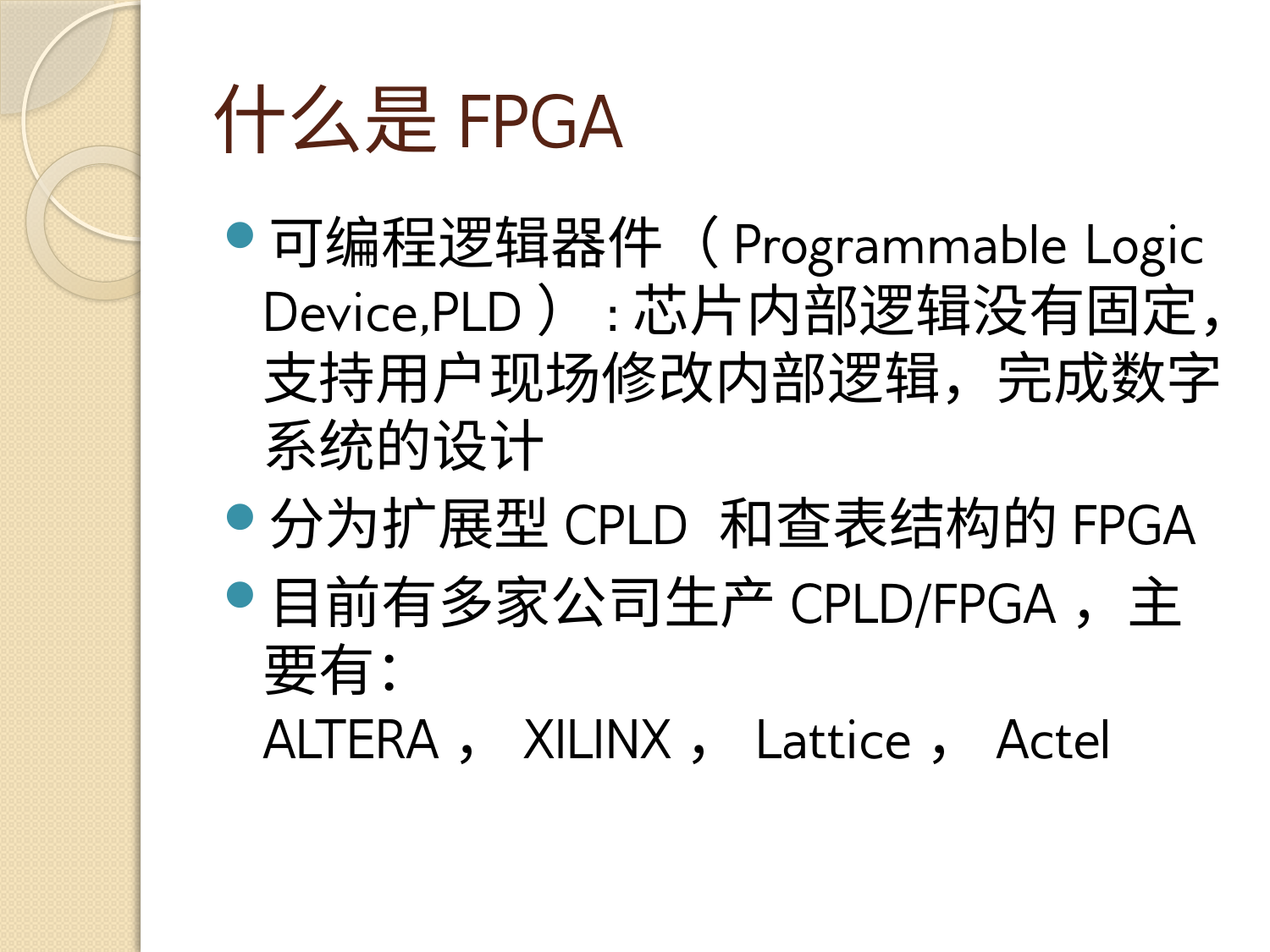

# 什么是FPGA
可编程逻辑器件（Programmable Logic Device,PLD）:芯片内部逻辑没有固定，支持用户现场修改内部逻辑，完成数字系统的设计
分为扩展型CPLD 和查表结构的FPGA
目前有多家公司生产CPLD/FPGA，主要有：ALTERA，XILINX，Lattice，Actel